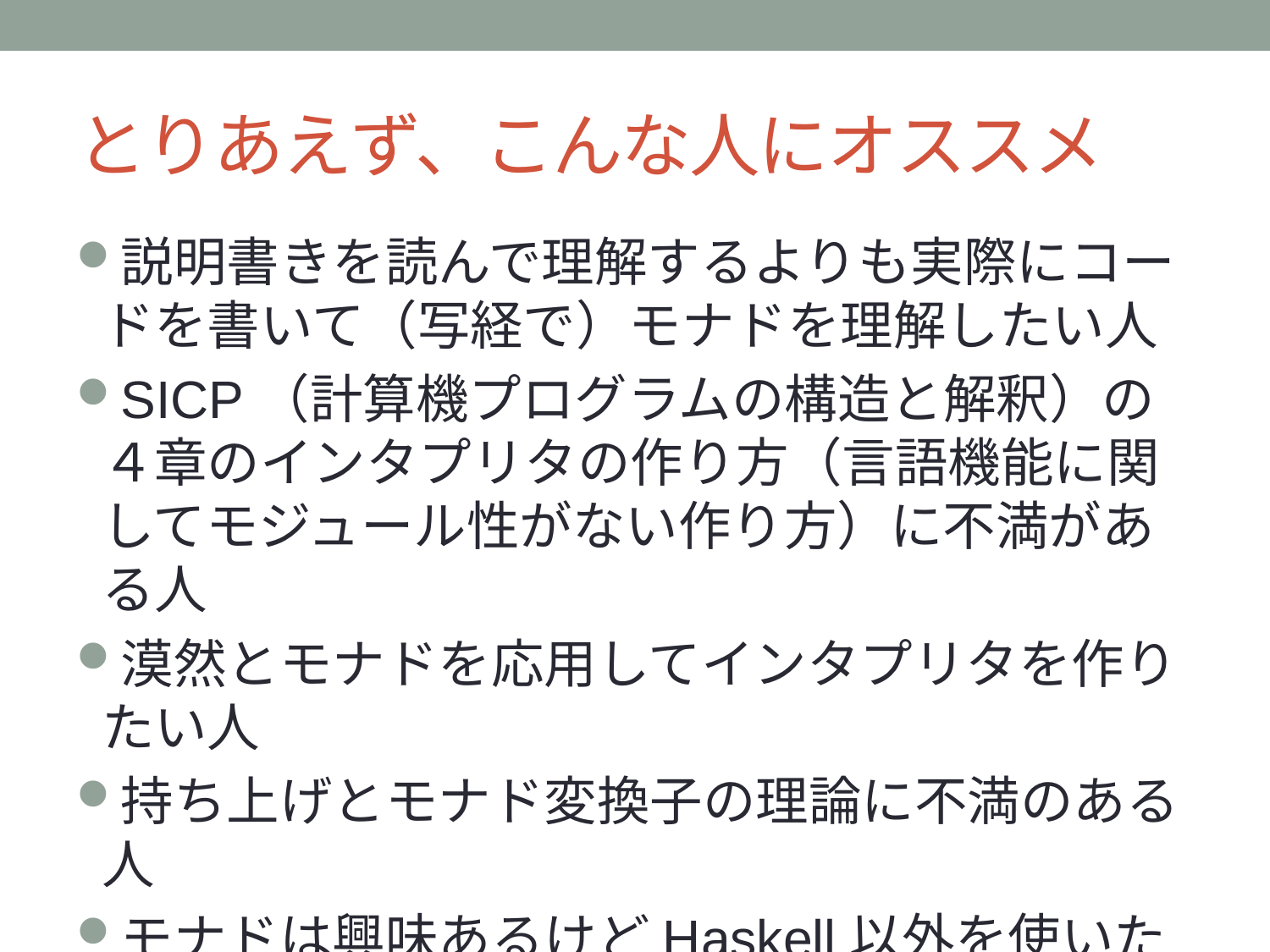

# とりあえず、こんな人にオススメ
説明書きを読んで理解するよりも実際にコードを書いて（写経で）モナドを理解したい人
SICP（計算機プログラムの構造と解釈）の４章のインタプリタの作り方（言語機能に関してモジュール性がない作り方）に不満がある人
漠然とモナドを応用してインタプリタを作りたい人
持ち上げとモナド変換子の理論に不満のある人
モナドは興味あるけどHaskell以外を使いたい人